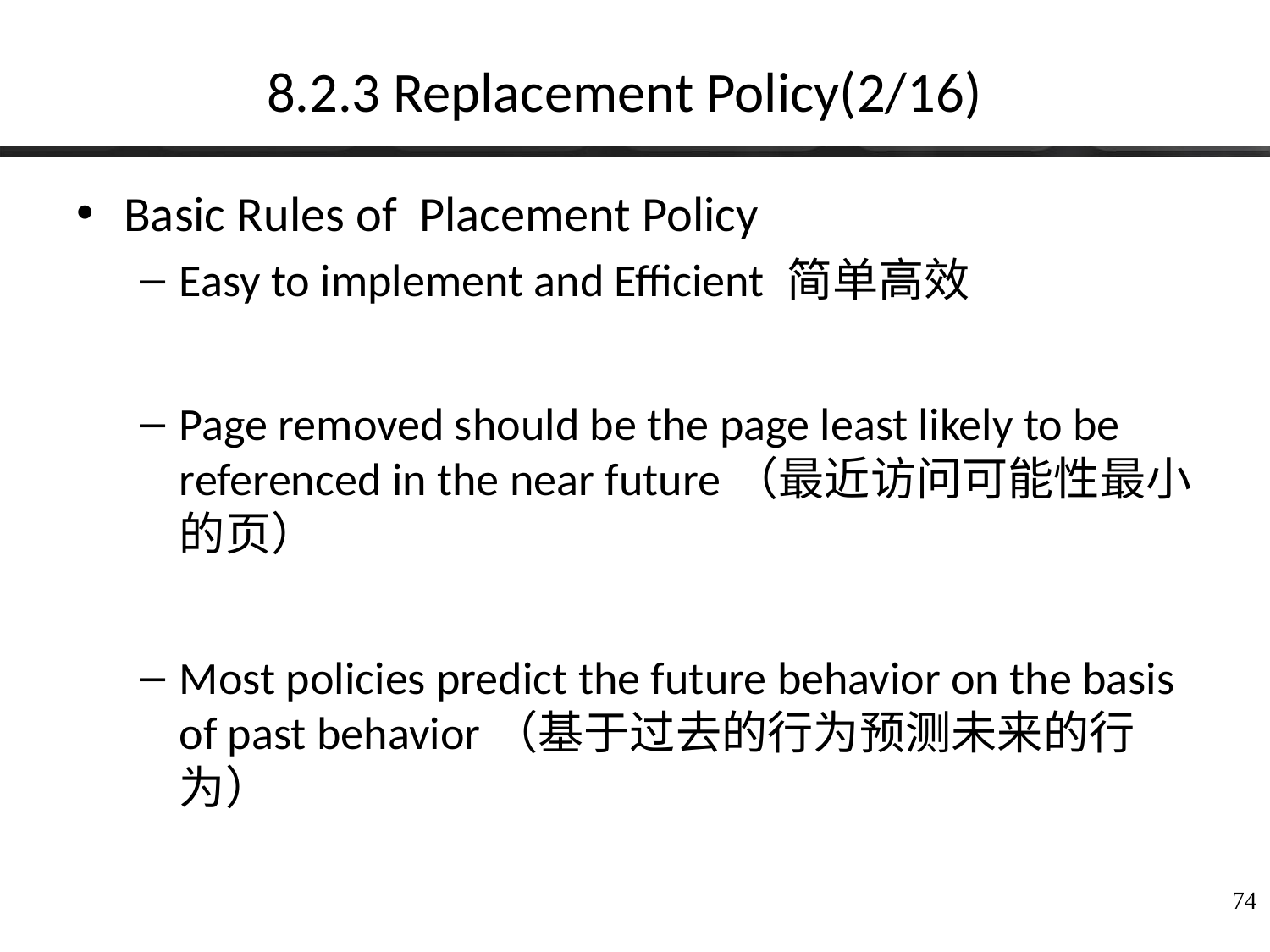

# 8.2.3 Replacement Policy(2/16)
Basic Rules of  Placement Policy
Easy to implement and Efficient 简单高效

Page removed should be the page least likely to be referenced in the near future（最近访问可能性最小的页）

Most policies predict the future behavior on the basis of past behavior（基于过去的行为预测未来的行为）
74